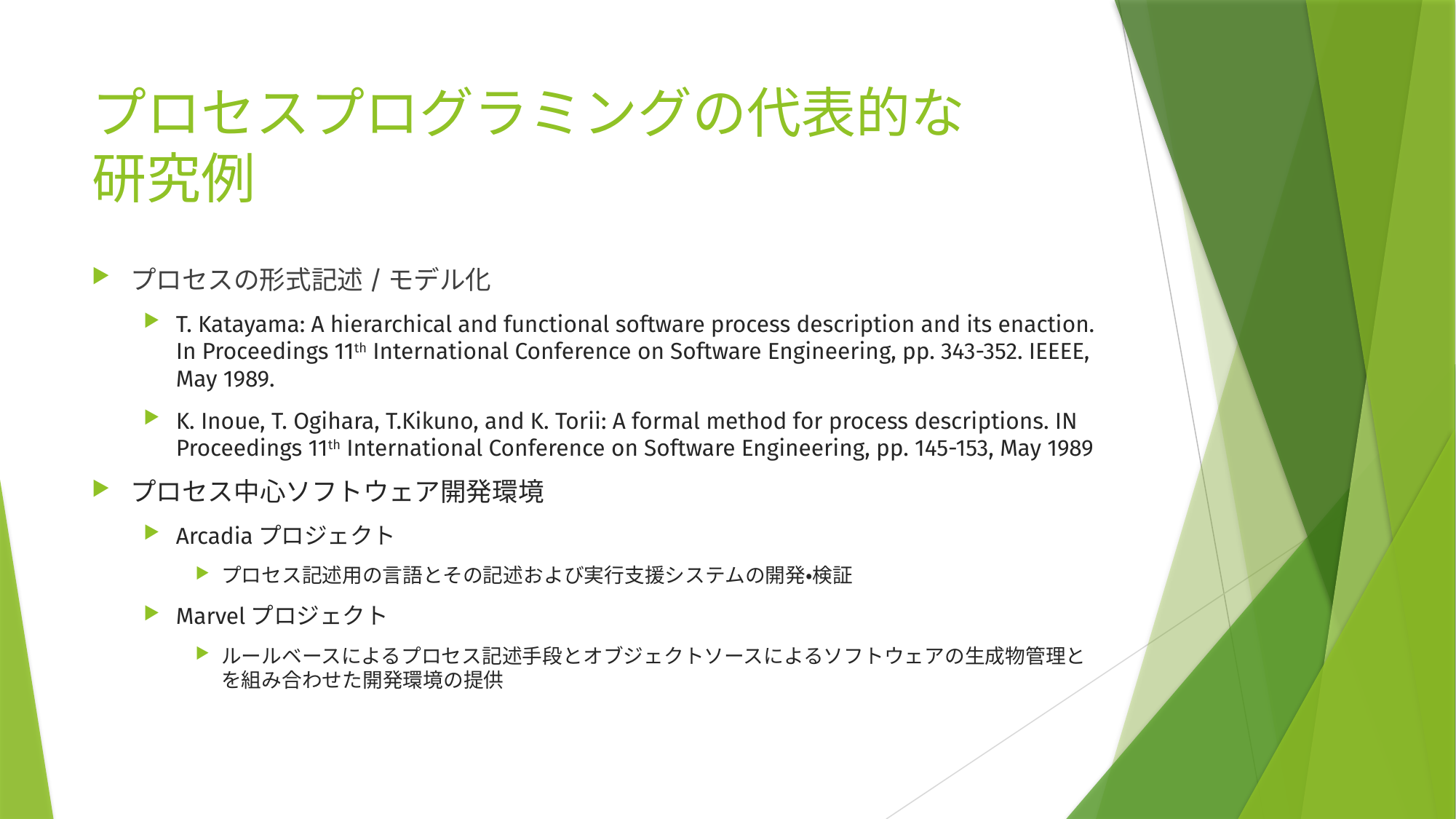

# プロセスプログラミングの代表的な 研究例
プロセスの形式記述/モデル化
T. Katayama: A hierarchical and functional software process description and its enaction. In Proceedings 11th International Conference on Software Engineering, pp. 343-352. IEEEE, May 1989.
K. Inoue, T. Ogihara, T.Kikuno, and K. Torii: A formal method for process descriptions. IN Proceedings 11th International Conference on Software Engineering, pp. 145-153, May 1989
プロセス中心ソフトウェア開発環境
Arcadiaプロジェクト
プロセス記述用の言語とその記述および実行支援システムの開発・検証
Marvelプロジェクト
ルールベースによるプロセス記述手段とオブジェクトソースによるソフトウェアの生成物管理とを組み合わせた開発環境の提供